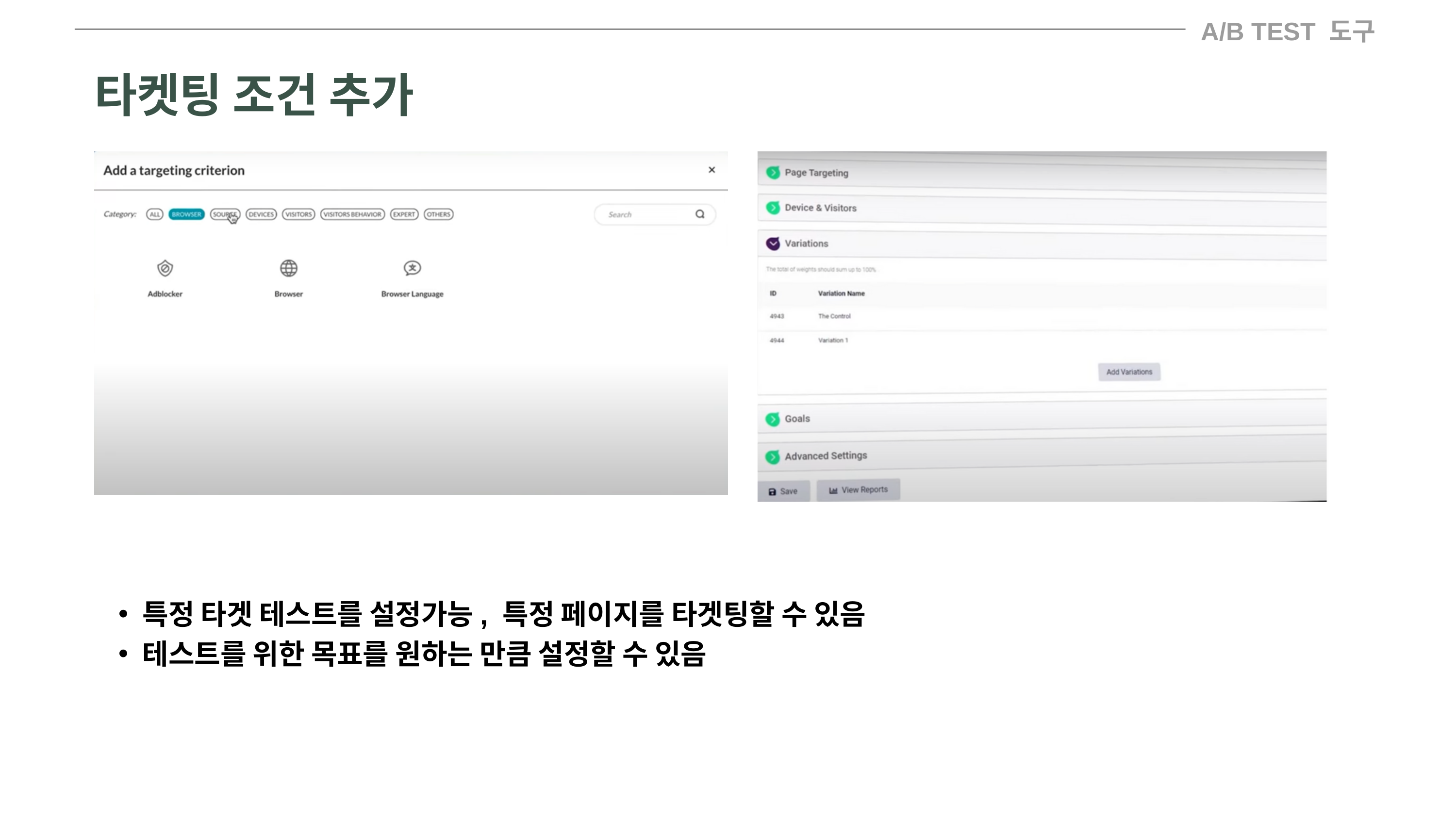

A/B TEST 도구

타켓팅 조건 추가

특정 타겟 테스트를 설정가능, 특정 페이지를 타겟팅할 수 있음
테스트를 위한 목표를 원하는 만큼 설정할 수 있음